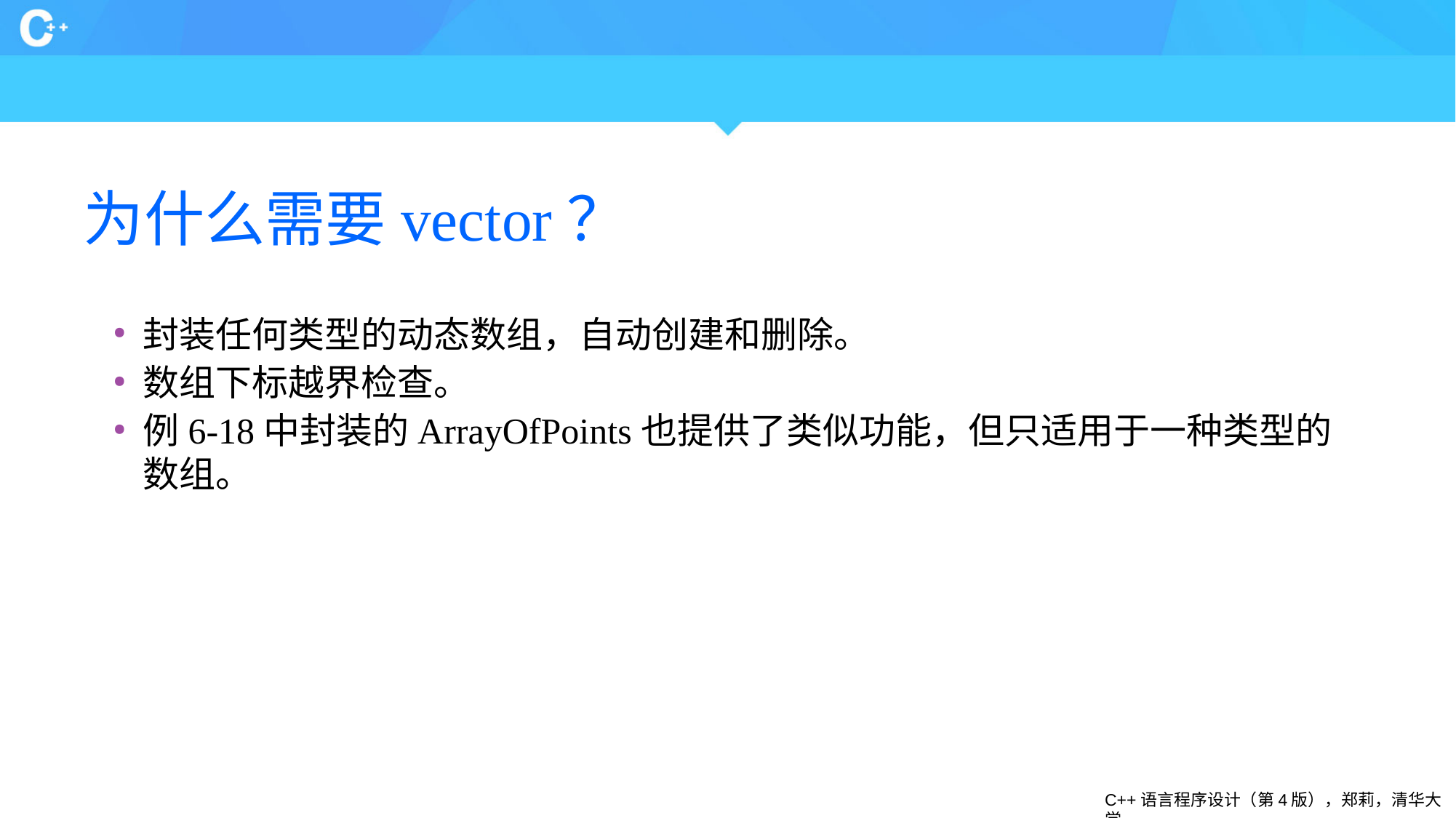

# 为什么需要vector？
封装任何类型的动态数组，自动创建和删除。
数组下标越界检查。
例6-18中封装的ArrayOfPoints也提供了类似功能，但只适用于一种类型的数组。